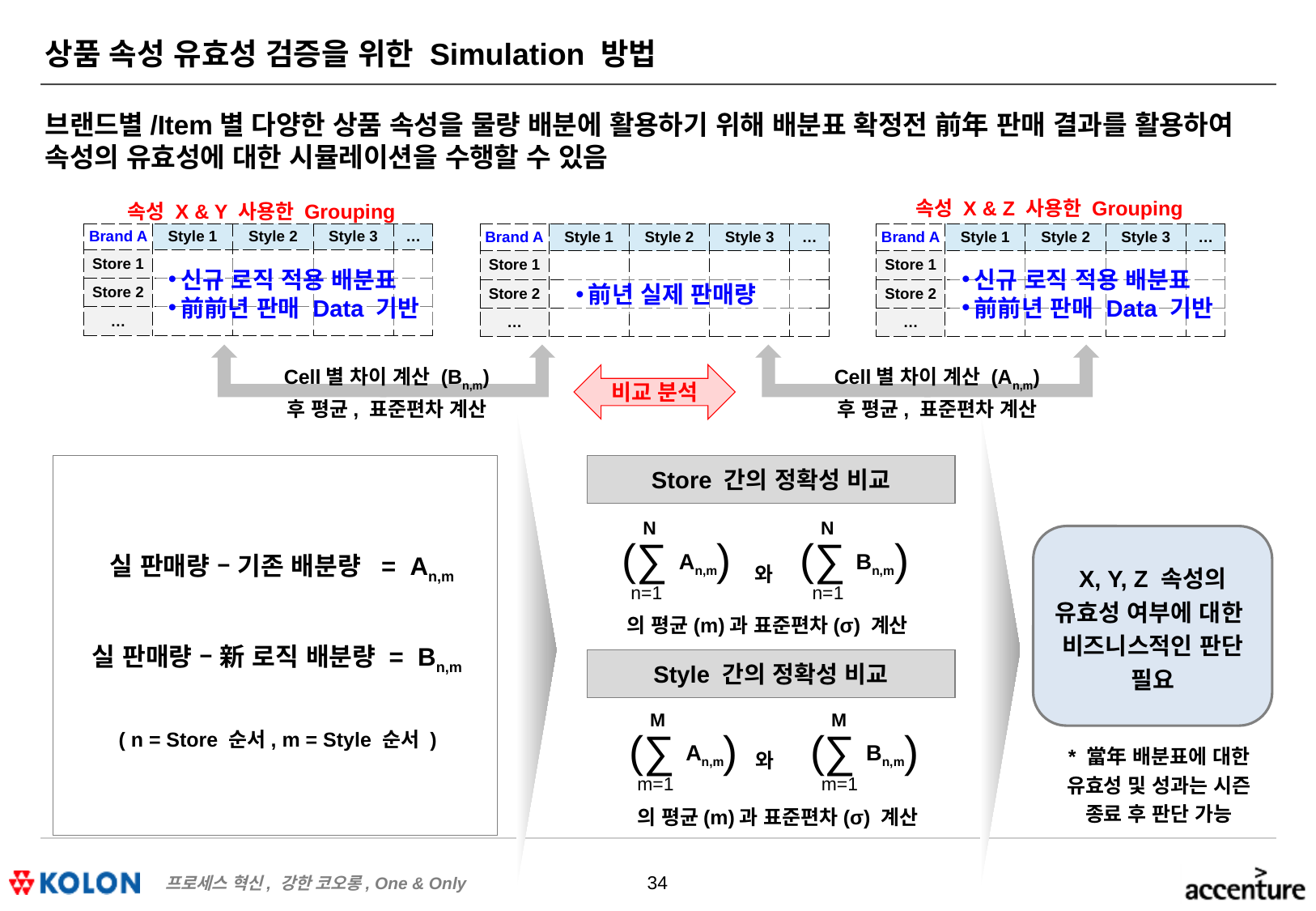

# 상품 속성 유효성 검증을 위한 Simulation 방법
브랜드별/Item별 다양한 상품 속성을 물량 배분에 활용하기 위해 배분표 확정전 前年 판매 결과를 활용하여 속성의 유효성에 대한 시뮬레이션을 수행할 수 있음
속성 X & Z 사용한 Grouping
속성 X & Y 사용한 Grouping
| Brand A | Style 1 | Style 2 | Style 3 | … |
| --- | --- | --- | --- | --- |
| Store 1 |  |  |  |  |
| Store 2 |  |  |  |  |
| … |  |  |  |  |
| Brand A | Style 1 | Style 2 | Style 3 | … |
| --- | --- | --- | --- | --- |
| Store 1 |  |  |  |  |
| Store 2 |  |  |  |  |
| … |  |  |  |  |
| Brand A | Style 1 | Style 2 | Style 3 | … |
| --- | --- | --- | --- | --- |
| Store 1 |  |  |  |  |
| Store 2 |  |  |  |  |
| … |  |  |  |  |
신규 로직 적용 배분표
前前년 판매 Data 기반
신규 로직 적용 배분표
前前년 판매 Data 기반
前년 실제 판매량

Cell별 차이 계산 (Bn,m) 후 평균, 표준편차 계산
Cell별 차이 계산 (An,m) 후 평균, 표준편차 계산
비교 분석

Store 간의 정확성 비교
N
(∑    )
An,m
n=1
N
(∑    )
Bn,m
n=1
X, Y, Z 속성의 유효성 여부에 대한
비즈니스적인 판단 필요
  실 판매량 – 기존 배분량  =  An,m
실 판매량 – 新 로직 배분량 =  Bn,m
  와
의 평균(m)과 표준편차(σ) 계산

Style 간의 정확성 비교
M
(∑    )
An,m
m=1
M
(∑    )
Bn,m
m=1
( n = Store 순서, m = Style 순서 )
* 當年 배분표에 대한 유효성 및 성과는 시즌 종료 후 판단 가능
와
의 평균(m)과 표준편차(σ) 계산